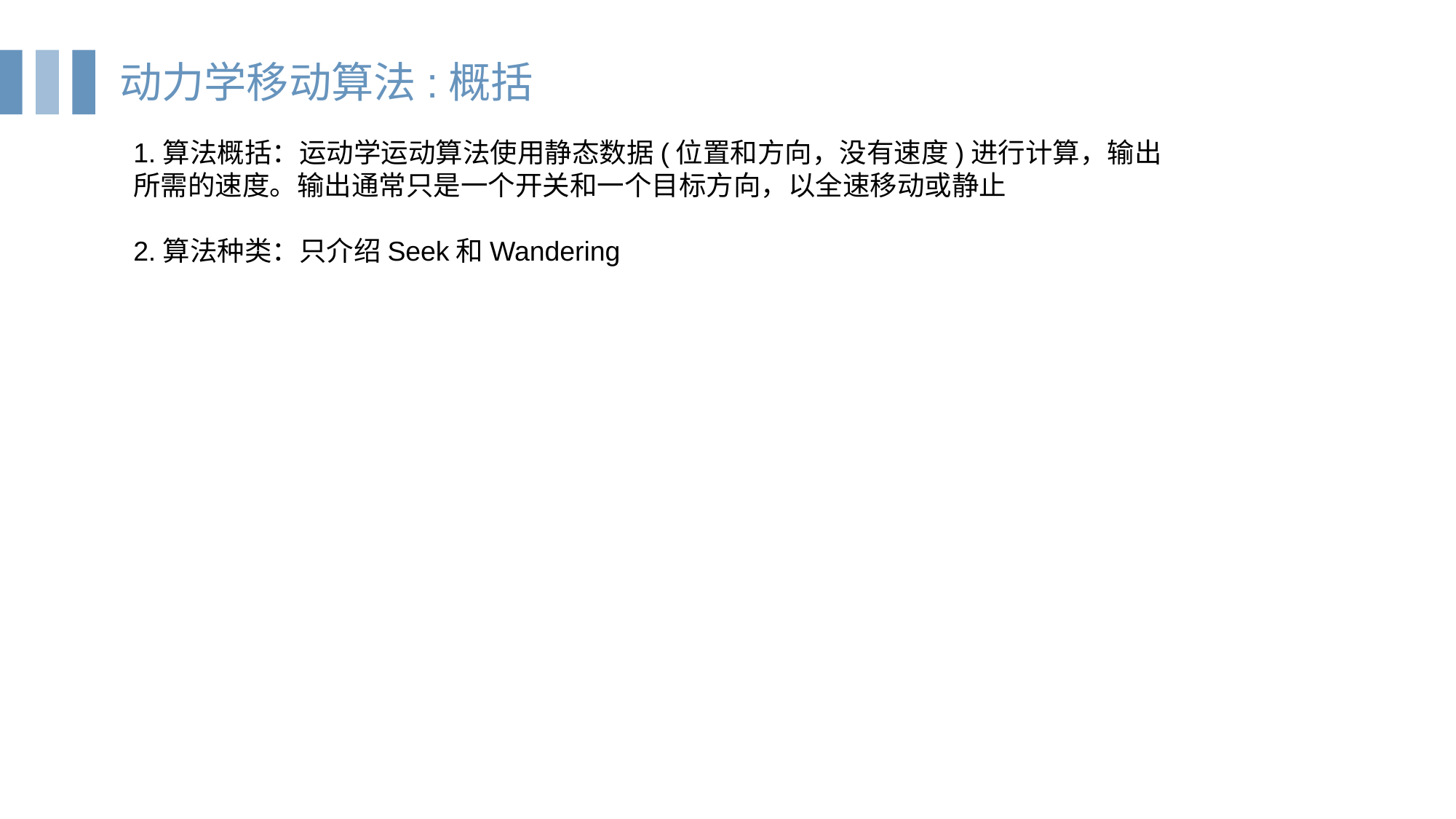

动力学移动算法:概括

1.算法概括：运动学运动算法使用静态数据(位置和方向，没有速度)进行计算，输出所需的速度。输出通常只是一个开关和一个目标方向，以全速移动或静止

2.算法种类：只介绍Seek和Wandering

Add your  text here
Add your  text here
lorem ipsum dolor sit amet, please add your text here, lorem ipsum dolor sit amet, please add your text here , lorem ipsum dolor sit amet, please add your text here
lorem ipsum dolor sit amet, please add your text here, lorem ipsum dolor sit amet, please add your text here , lorem ipsum dolor sit amet, please add your text here